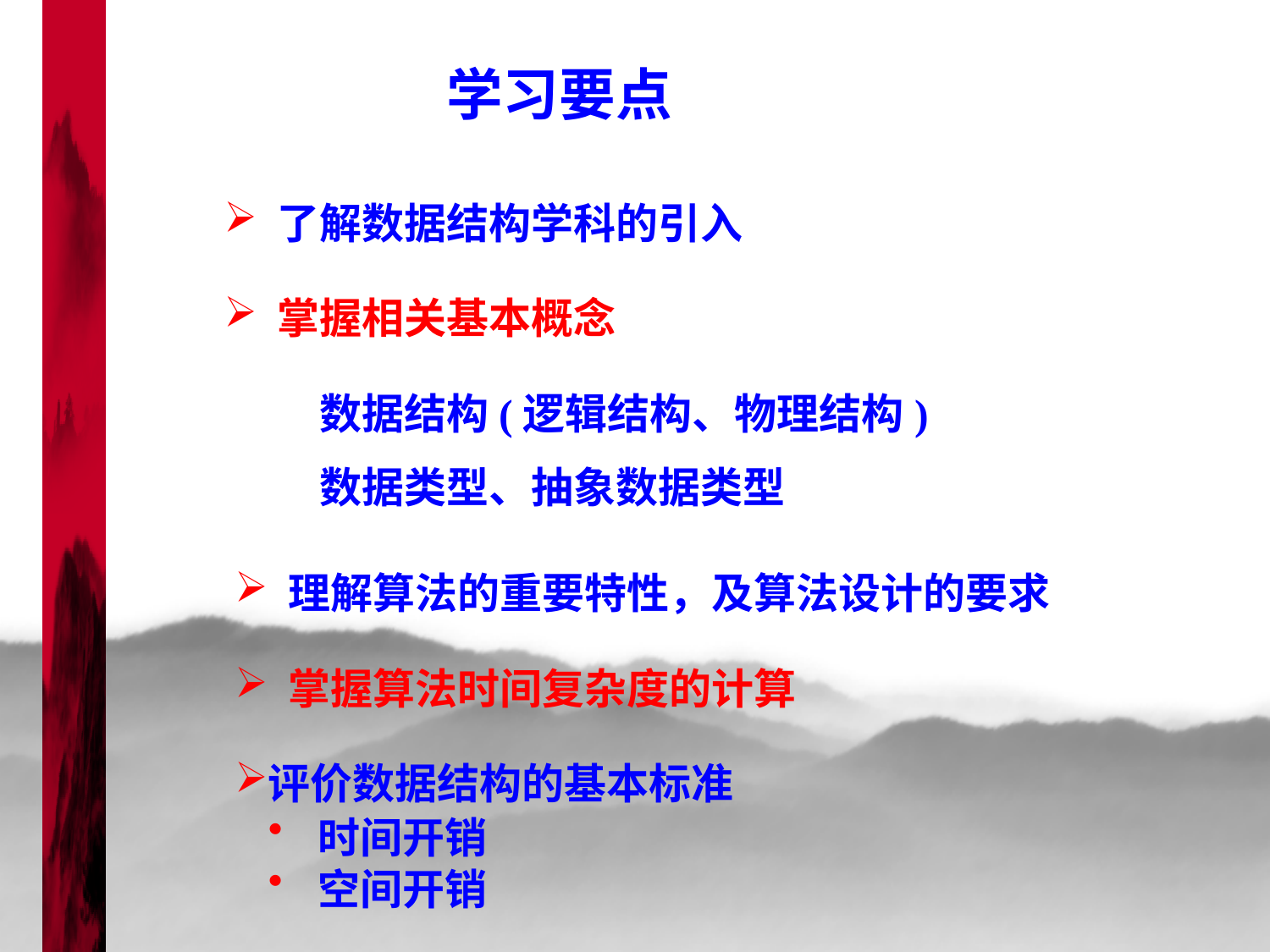

学习要点
 了解数据结构学科的引入
 掌握相关基本概念
数据结构(逻辑结构、物理结构)
数据类型、抽象数据类型
 理解算法的重要特性，及算法设计的要求
 掌握算法时间复杂度的计算
评价数据结构的基本标准
 时间开销
 空间开销